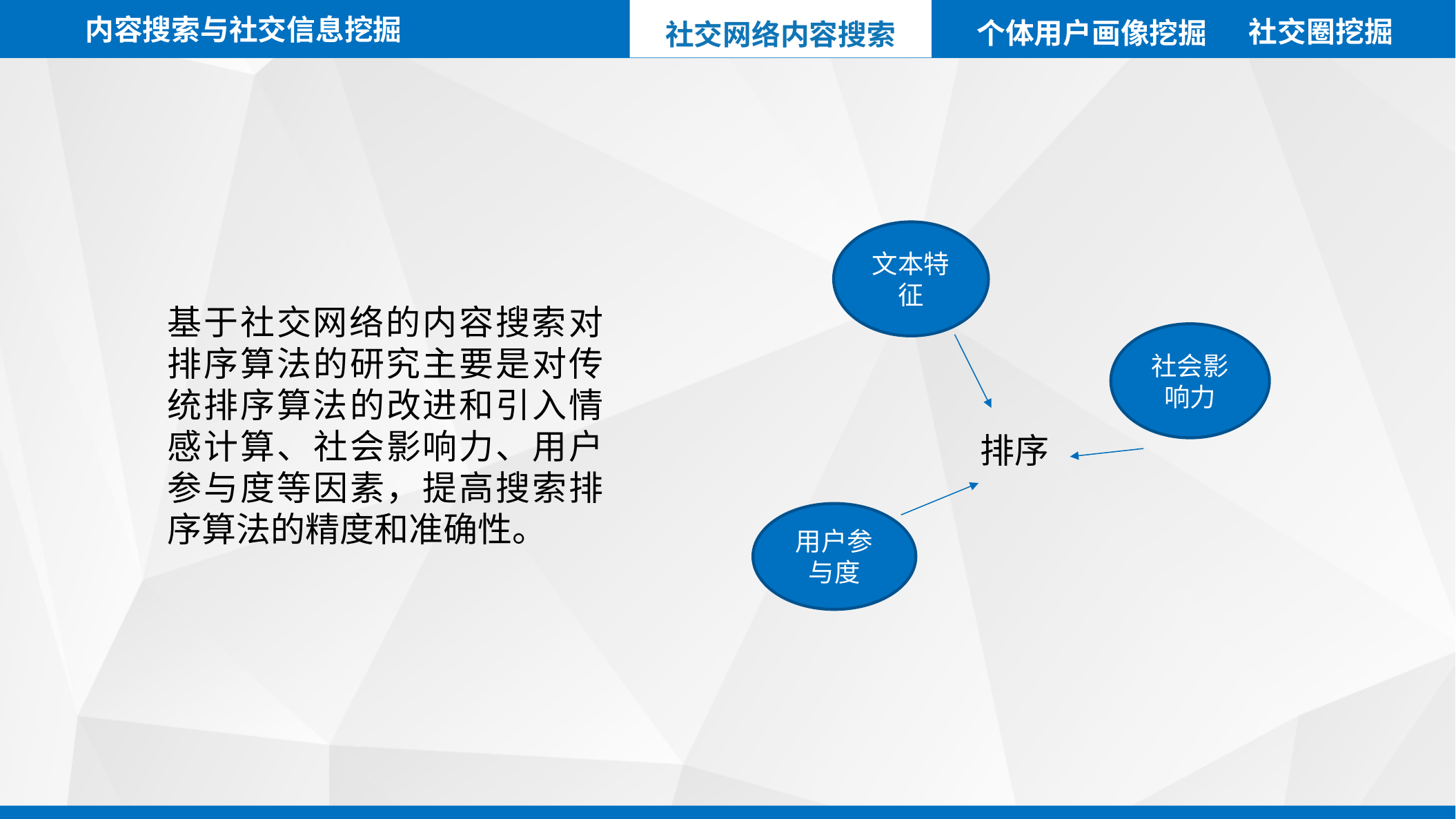

内容搜索与社交信息挖掘
社交圈挖掘
个体用户画像挖掘
社交网络内容搜索

文本特征
基于社交网络的内容搜索对排序算法的研究主要是对传统排序算法的改进和引入情感计算、社会影响力、用户参与度等因素，提高搜索排序算法的精度和准确性。
社会影响力
排序
用户参与度